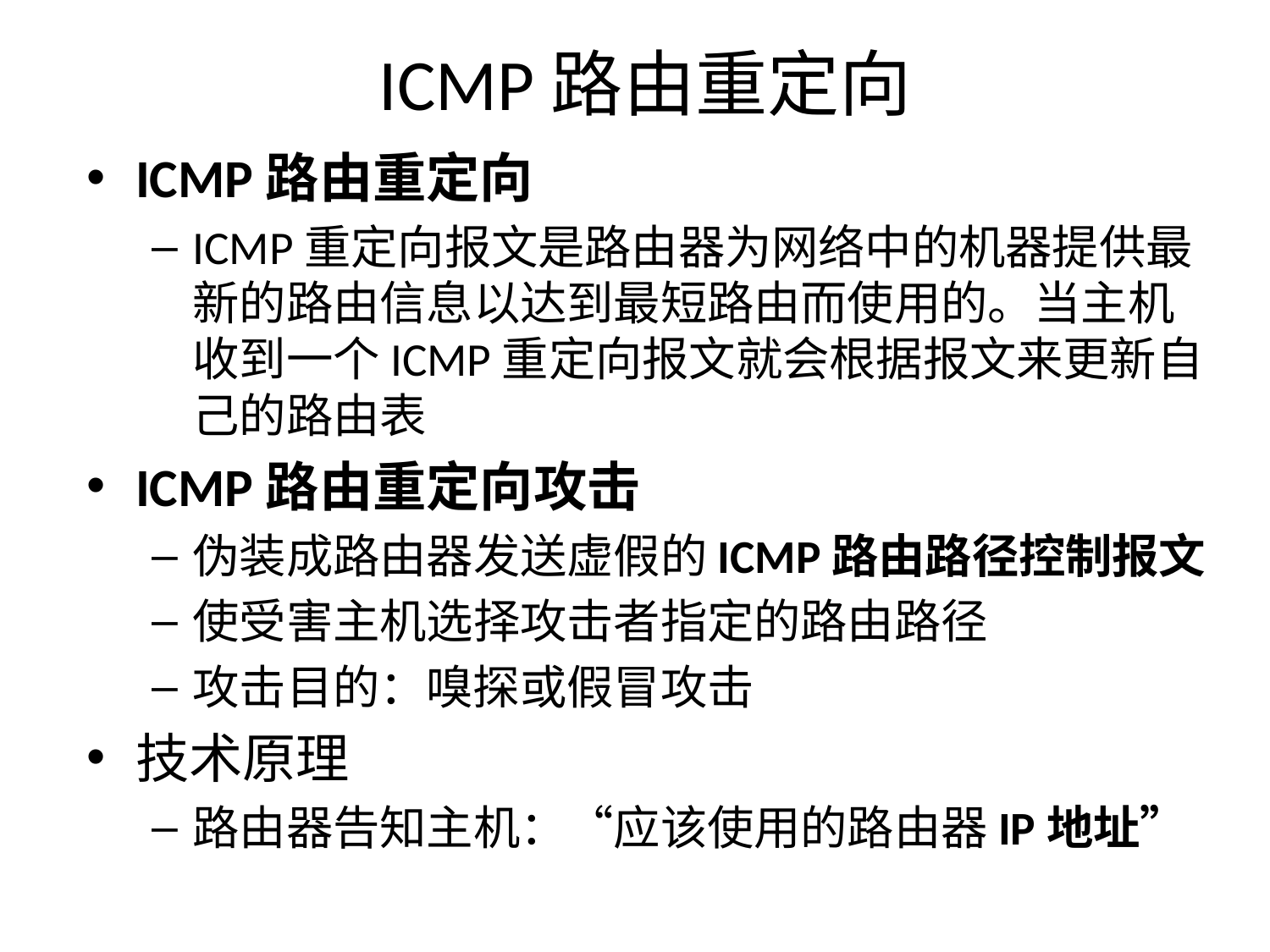

# ICMP路由重定向
ICMP路由重定向
ICMP重定向报文是路由器为网络中的机器提供最新的路由信息以达到最短路由而使用的。当主机收到一个ICMP重定向报文就会根据报文来更新自己的路由表
ICMP路由重定向攻击
伪装成路由器发送虚假的ICMP路由路径控制报文
使受害主机选择攻击者指定的路由路径
攻击目的：嗅探或假冒攻击
技术原理
路由器告知主机：“应该使用的路由器IP地址”